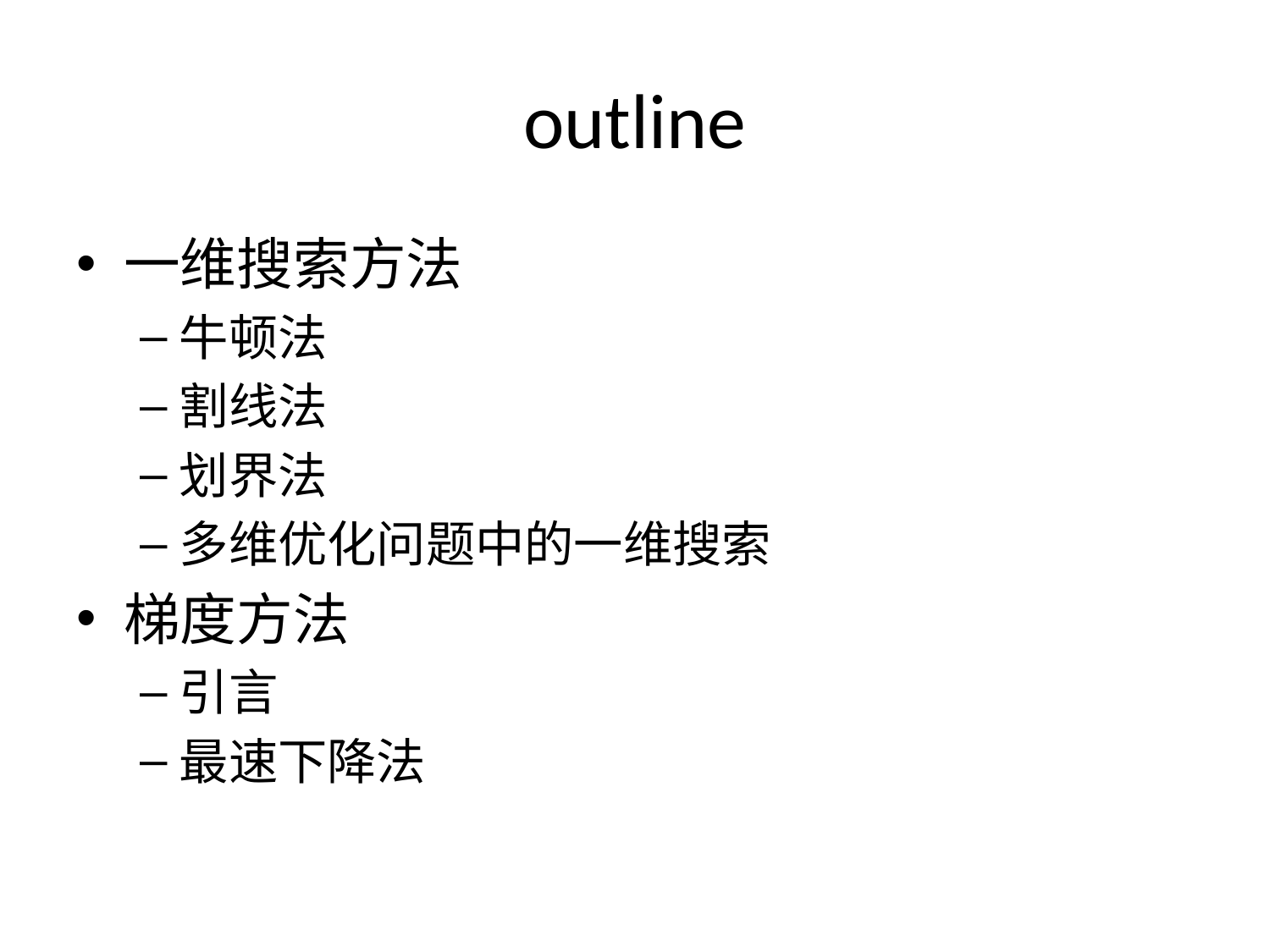

# outline
一维搜索方法
牛顿法
割线法
划界法
多维优化问题中的一维搜索
梯度方法
引言
最速下降法